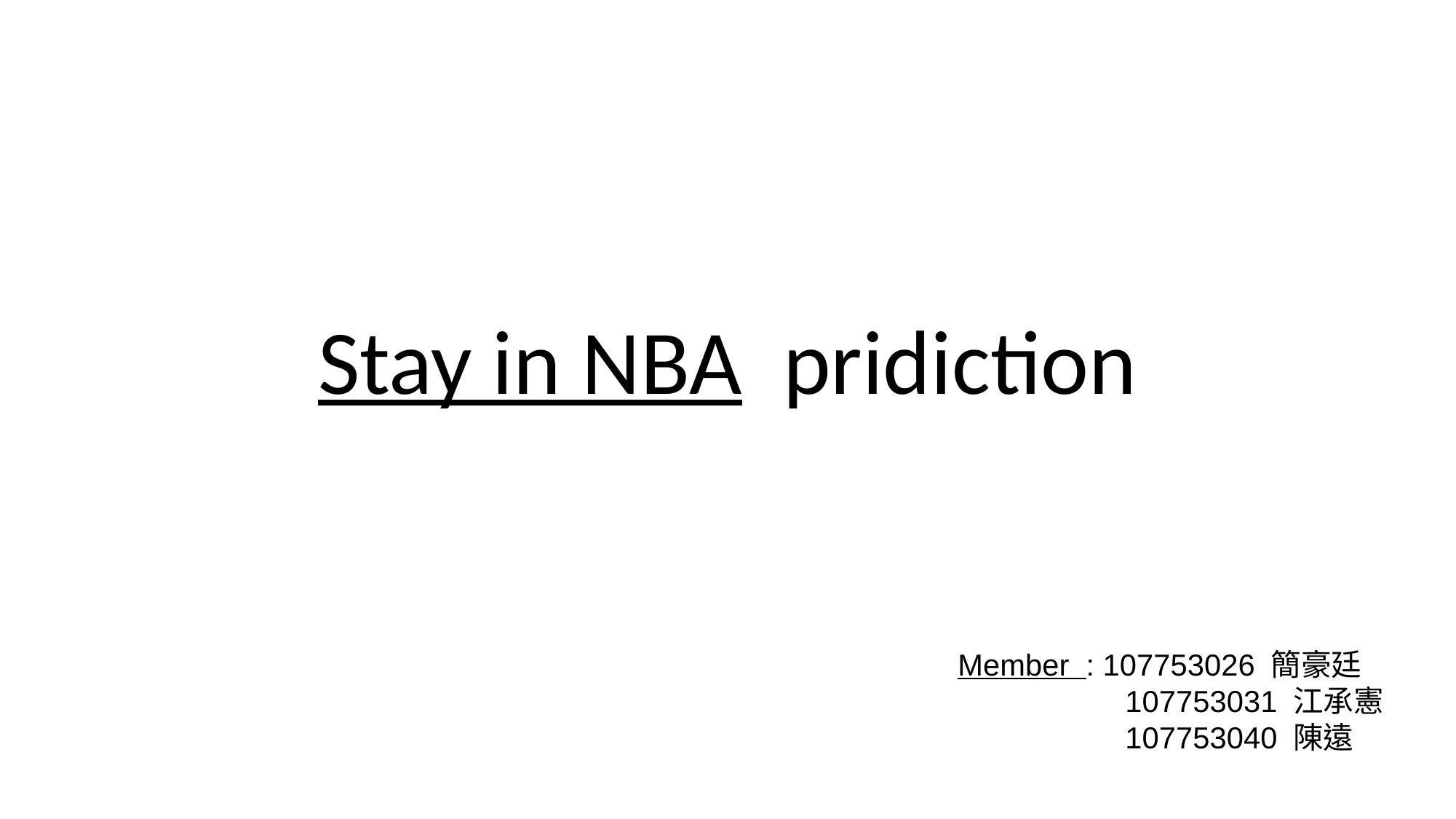

# Stay in NBA  pridiction

Member  : 107753026 簡豪廷
                    107753031 江承憲
                    107753040 陳遠